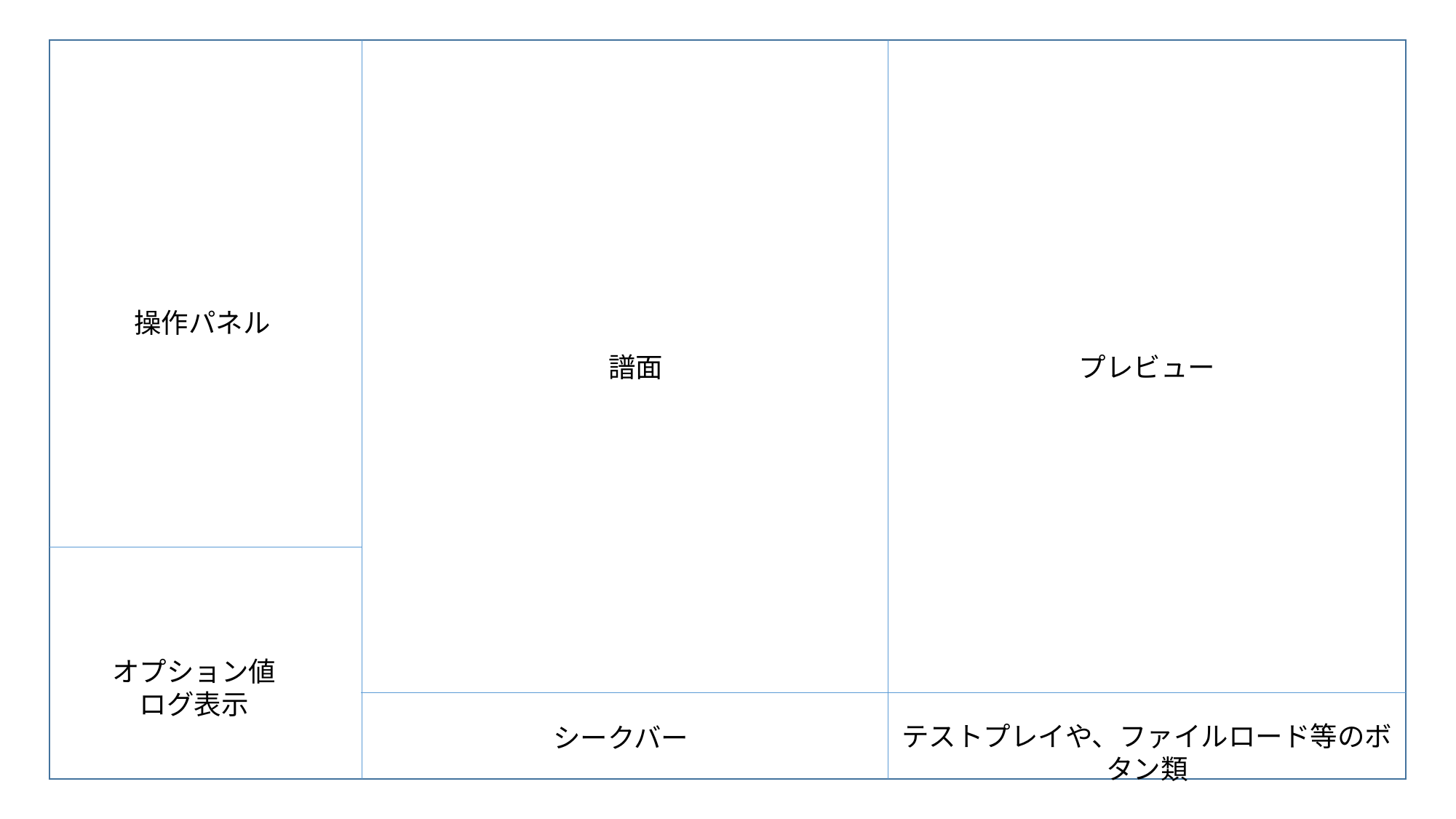

操作パネル
譜面
プレビュー
オプション値
ログ表示
テストプレイや、ファイルロード等のボタン類
シークバー